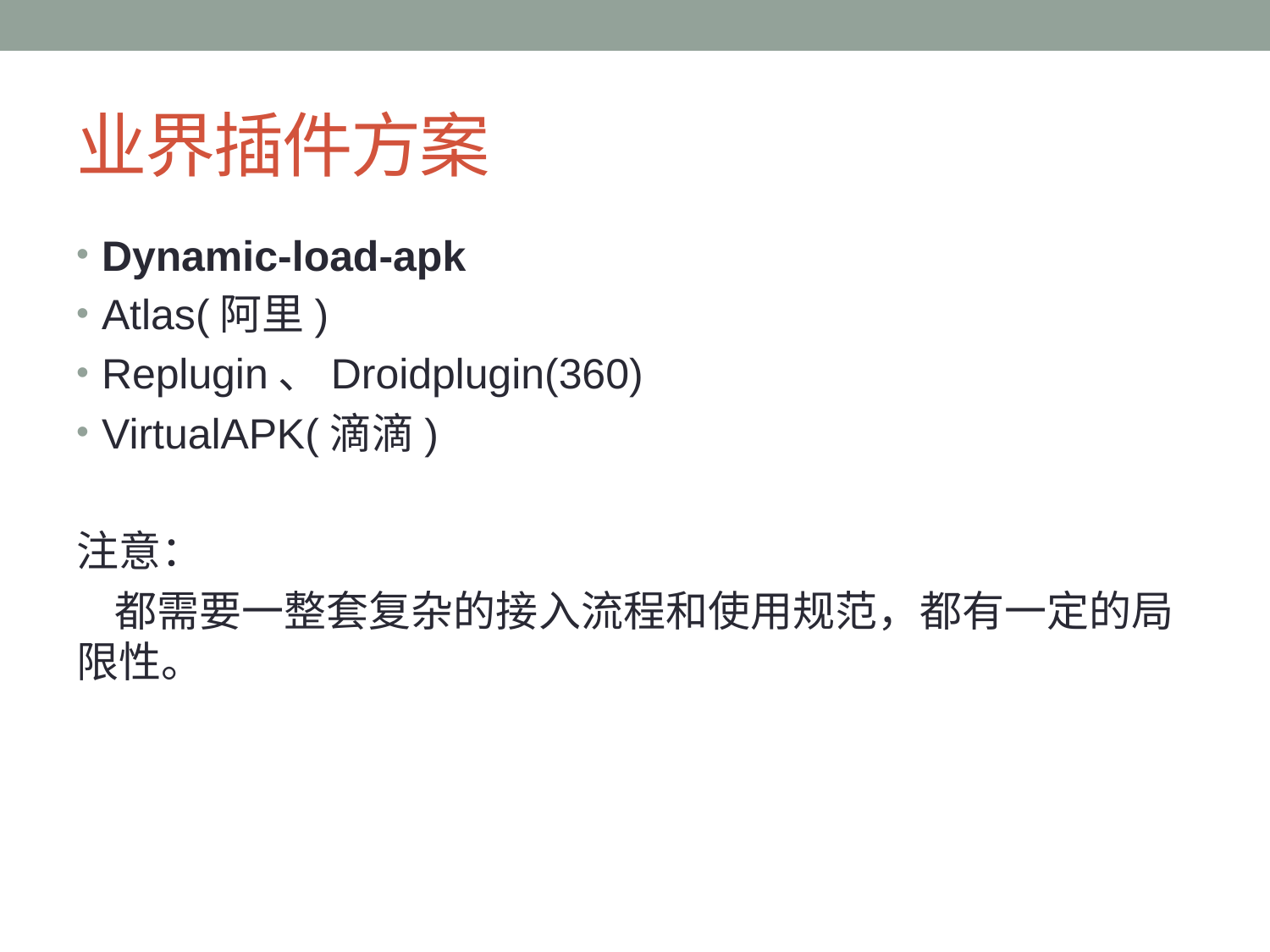

# 业界插件方案
Dynamic-load-apk
Atlas(阿里)
Replugin、Droidplugin(360)
VirtualAPK(滴滴)

注意：
   都需要一整套复杂的接入流程和使用规范，都有一定的局限性。